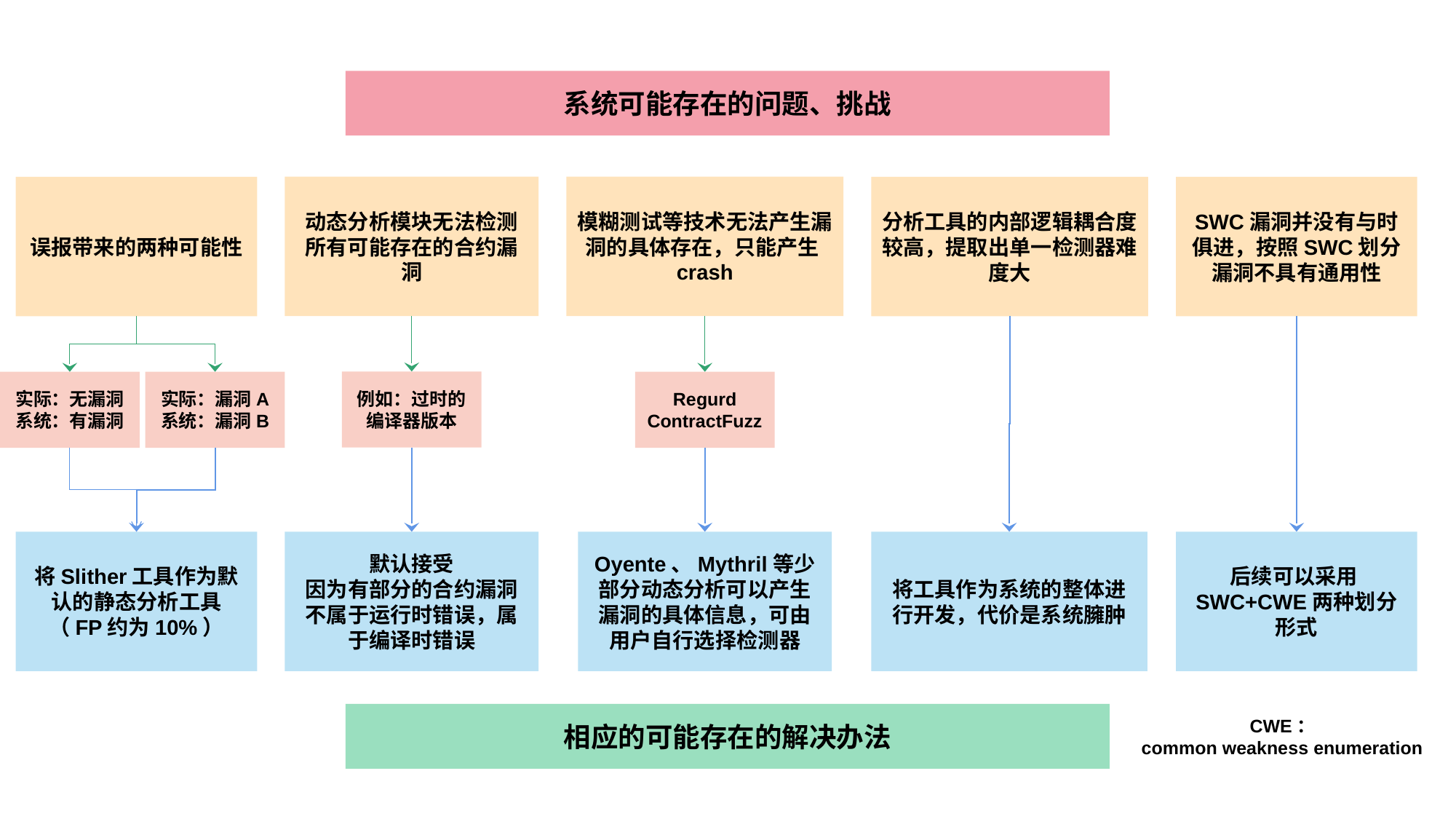

系统可能存在的问题、挑战
动态分析模块无法检测所有可能存在的合约漏洞
模糊测试等技术无法产生漏洞的具体存在，只能产生crash
误报带来的两种可能性
分析工具的内部逻辑耦合度较高，提取出单一检测器难度大
SWC漏洞并没有与时俱进，按照SWC划分漏洞不具有通用性
例如：过时的编译器版本
实际：无漏洞
系统：有漏洞
实际：漏洞A
系统：漏洞B
Regurd
ContractFuzz
将Slither工具作为默认的静态分析工具（FP约为10%）
默认接受
因为有部分的合约漏洞不属于运行时错误，属于编译时错误
Oyente、Mythril等少部分动态分析可以产生漏洞的具体信息，可由用户自行选择检测器
将工具作为系统的整体进行开发，代价是系统臃肿
后续可以采用SWC+CWE两种划分形式
相应的可能存在的解决办法
CWE：
common weakness enumeration